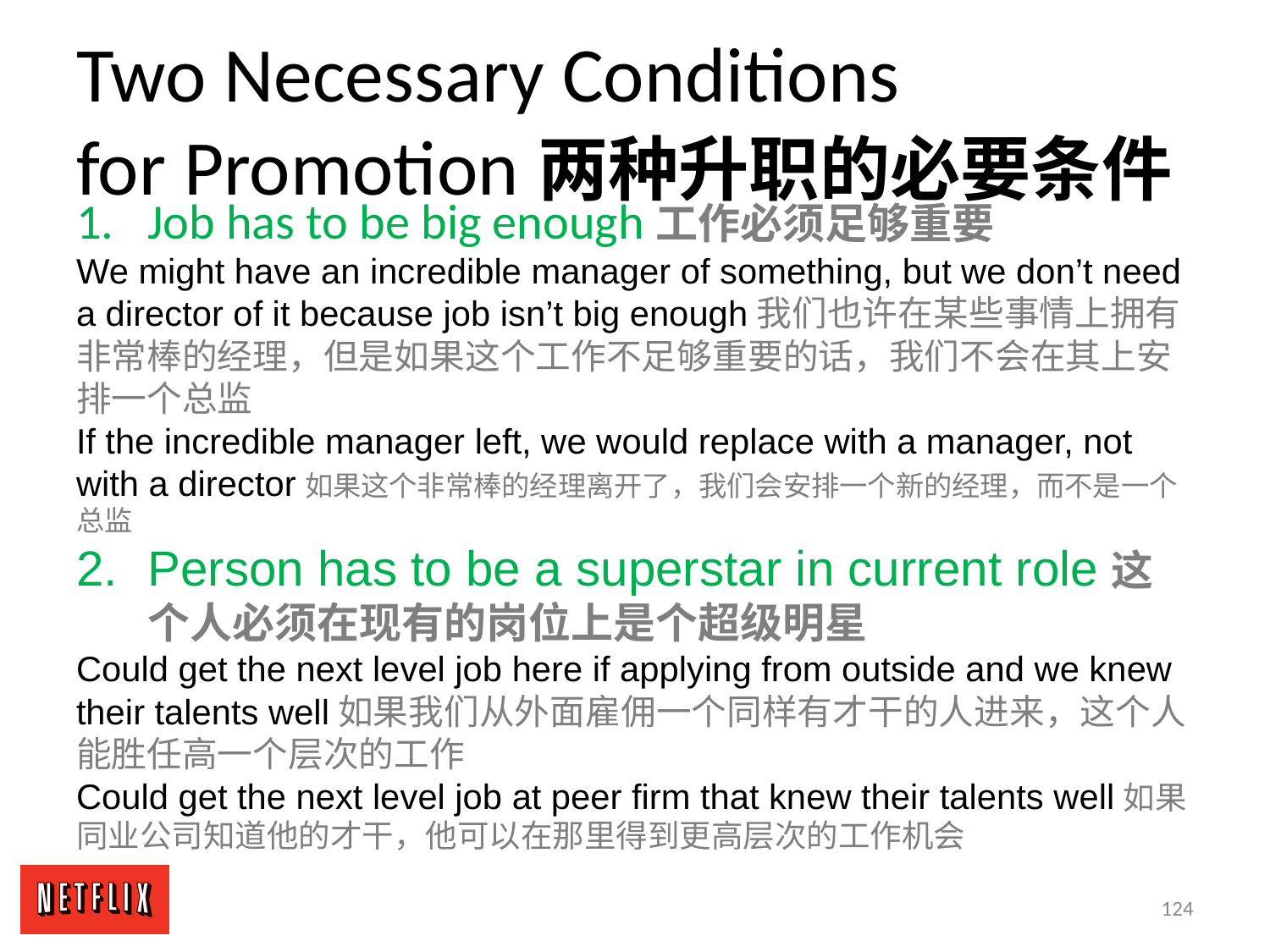

Two Necessary Conditions
for Promotion两种升职的必要条件
Job has to be big enough工作必须足够重要
We might have an incredible manager of something, but we don’t need a director of it because job isn’t big enough我们也许在某些事情上拥有非常棒的经理，但是如果这个工作不足够重要的话，我们不会在其上安排一个总监
If the incredible manager left, we would replace with a manager, not with a director如果这个非常棒的经理离开了，我们会安排一个新的经理，而不是一个总监
Person has to be a superstar in current role这个人必须在现有的岗位上是个超级明星
Could get the next level job here if applying from outside and we knew their talents well如果我们从外面雇佣一个同样有才干的人进来，这个人能胜任高一个层次的工作
Could get the next level job at peer firm that knew their talents well如果同业公司知道他的才干，他可以在那里得到更高层次的工作机会
124